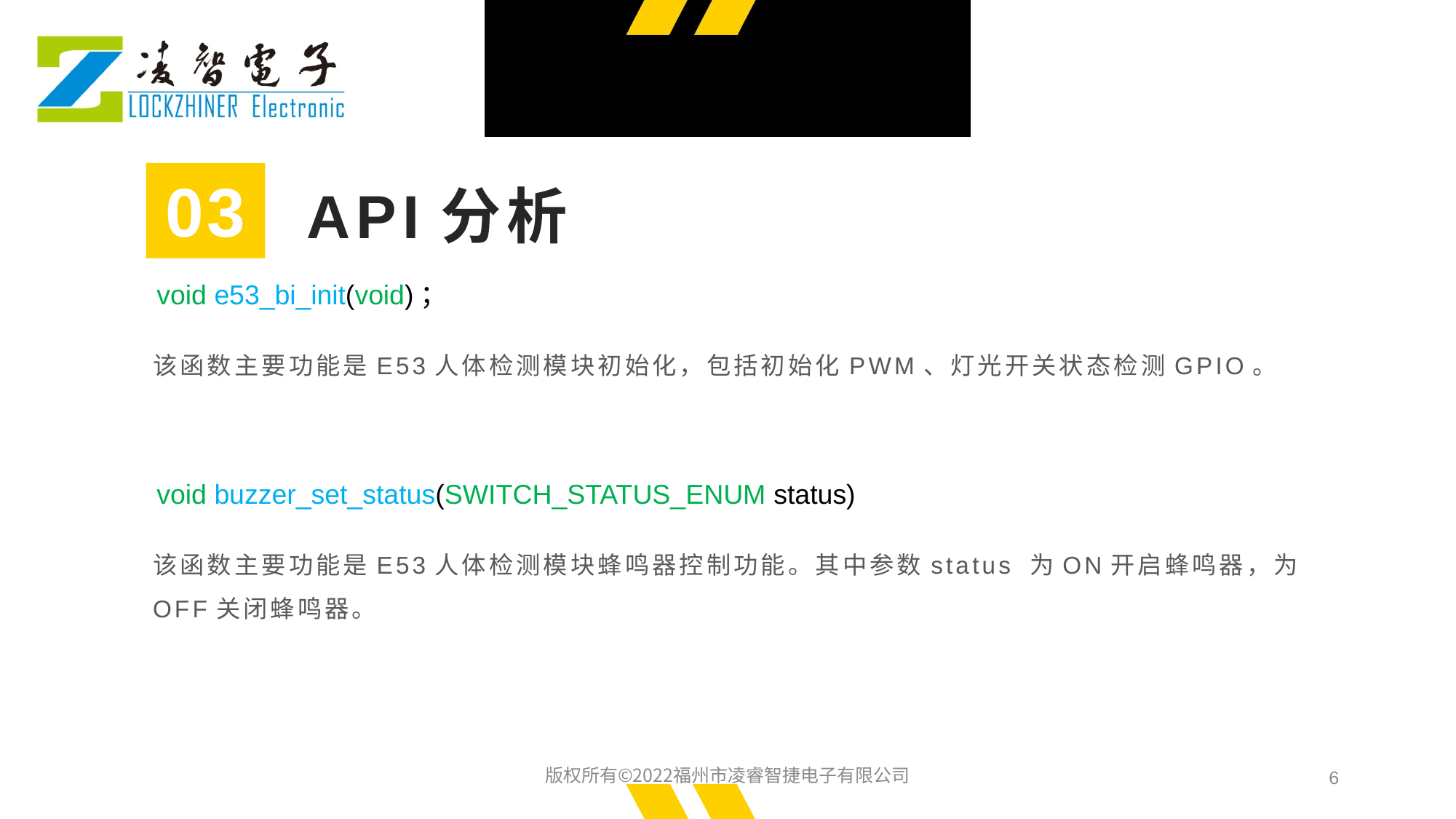

03
API分析
void e53_bi_init(void)；
该函数主要功能是E53人体检测模块初始化，包括初始化PWM、灯光开关状态检测GPIO。
void buzzer_set_status(SWITCH_STATUS_ENUM status)
该函数主要功能是E53人体检测模块蜂鸣器控制功能。其中参数status 为ON开启蜂鸣器，为OFF关闭蜂鸣器。
版权所有©2022福州市凌睿智捷电子有限公司
6